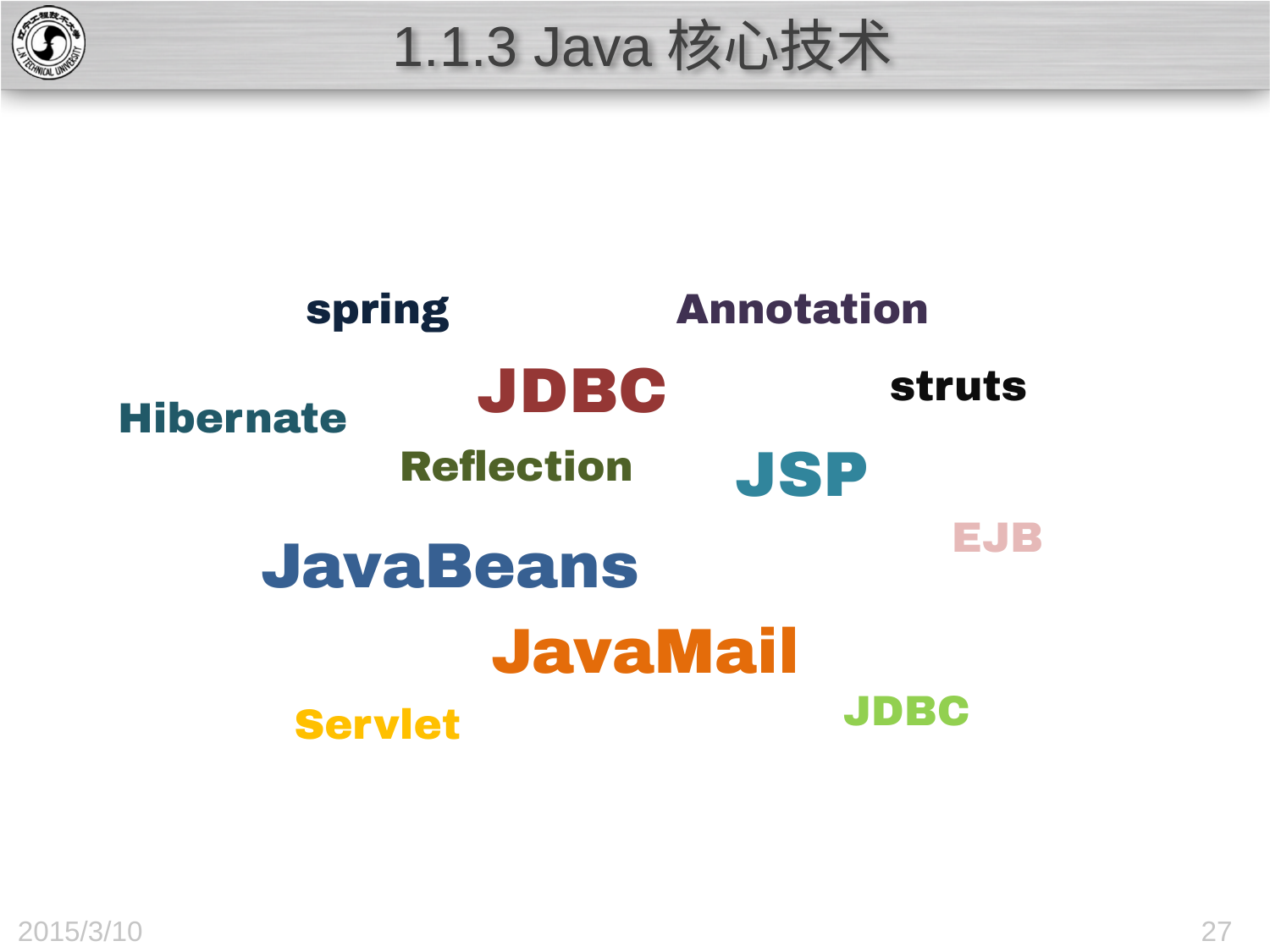

# 1.1.3 Java核心技术
Annotation
spring
JDBC
struts
Hibernate
JSP
Reflection
EJB
JavaBeans
JavaMail
JDBC
Servlet
2015/3/10
27